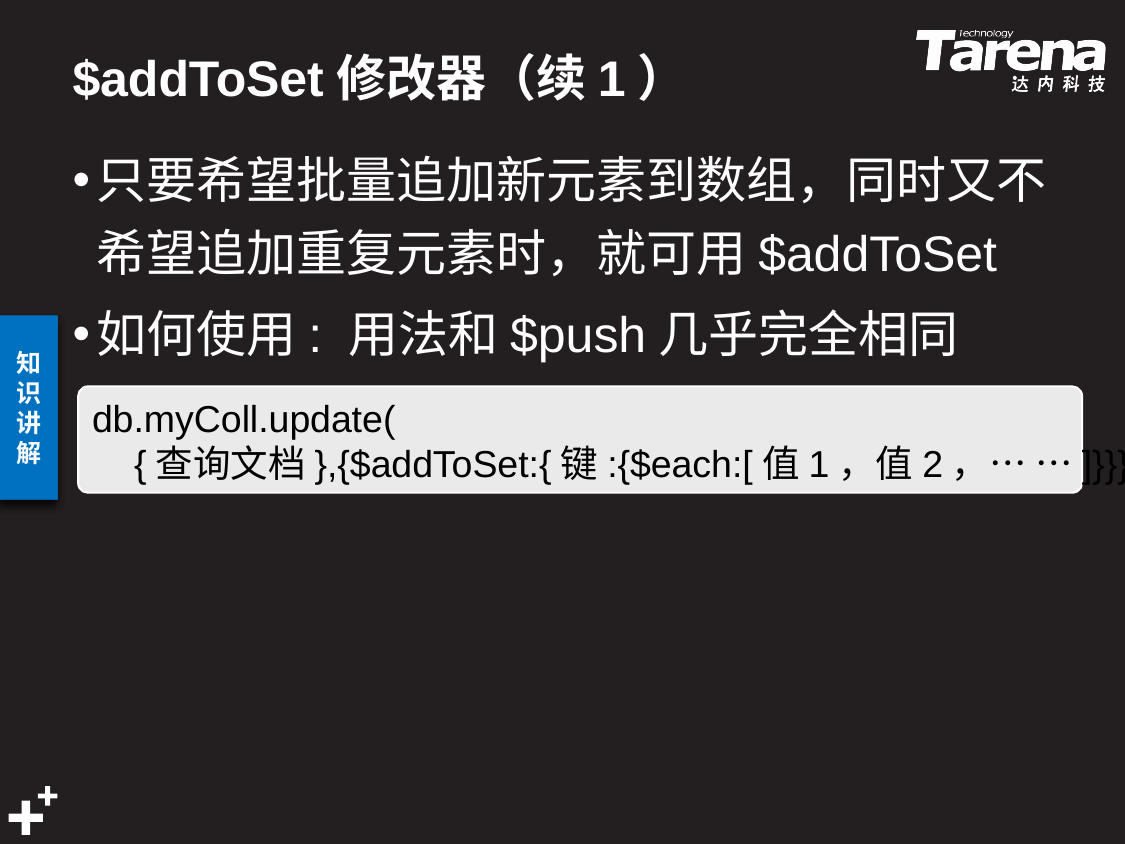

# $addToSet修改器（续1）
只要希望批量追加新元素到数组，同时又不希望追加重复元素时，就可用$addToSet
如何使用: 用法和$push几乎完全相同

db.myColl.update(
    {查询文档},{$addToSet:{键:{$each:[值1，值2，… …]}}});